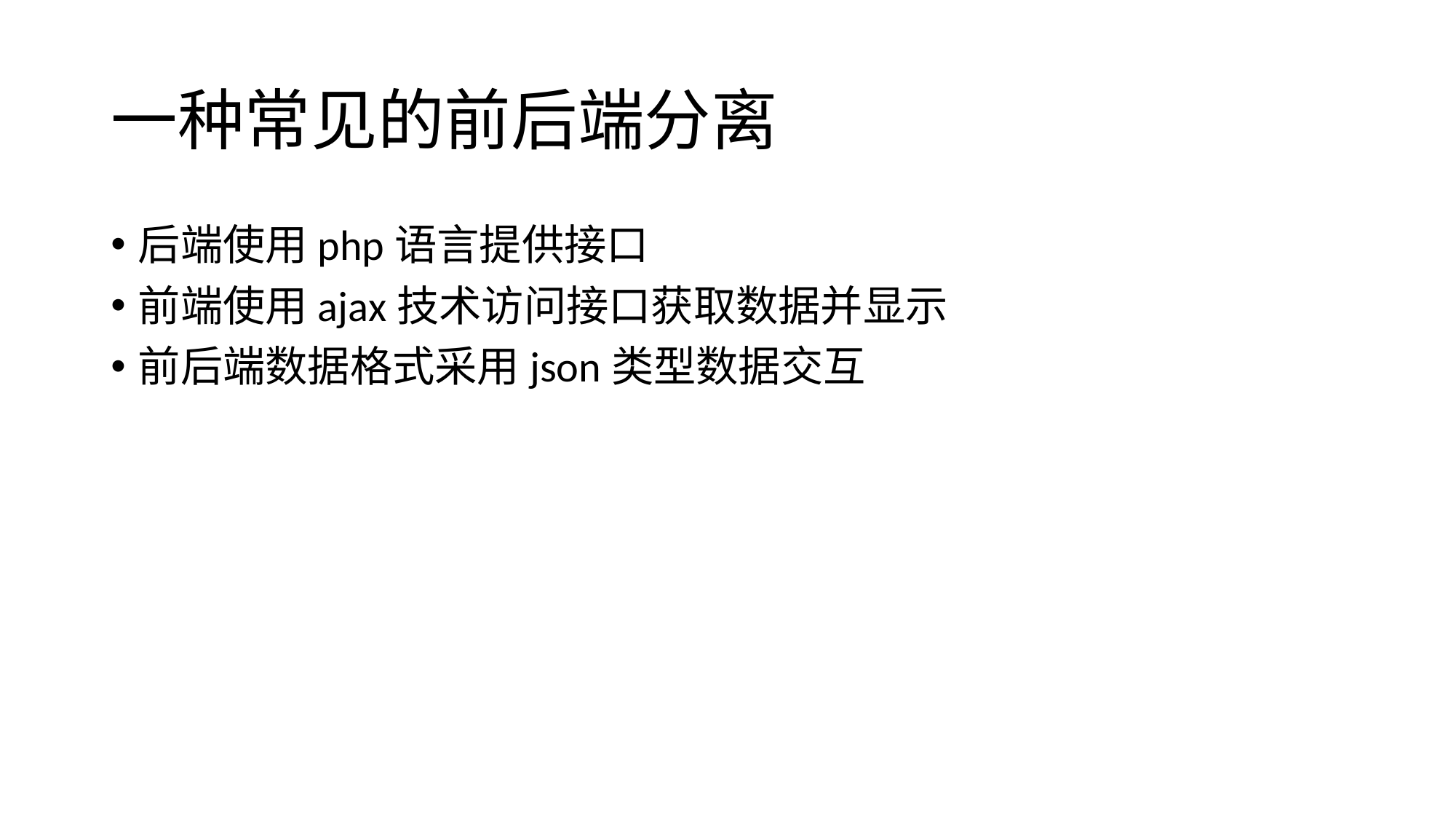

# 一种常见的前后端分离
后端使用php语言提供接口
前端使用ajax技术访问接口获取数据并显示
前后端数据格式采用json类型数据交互